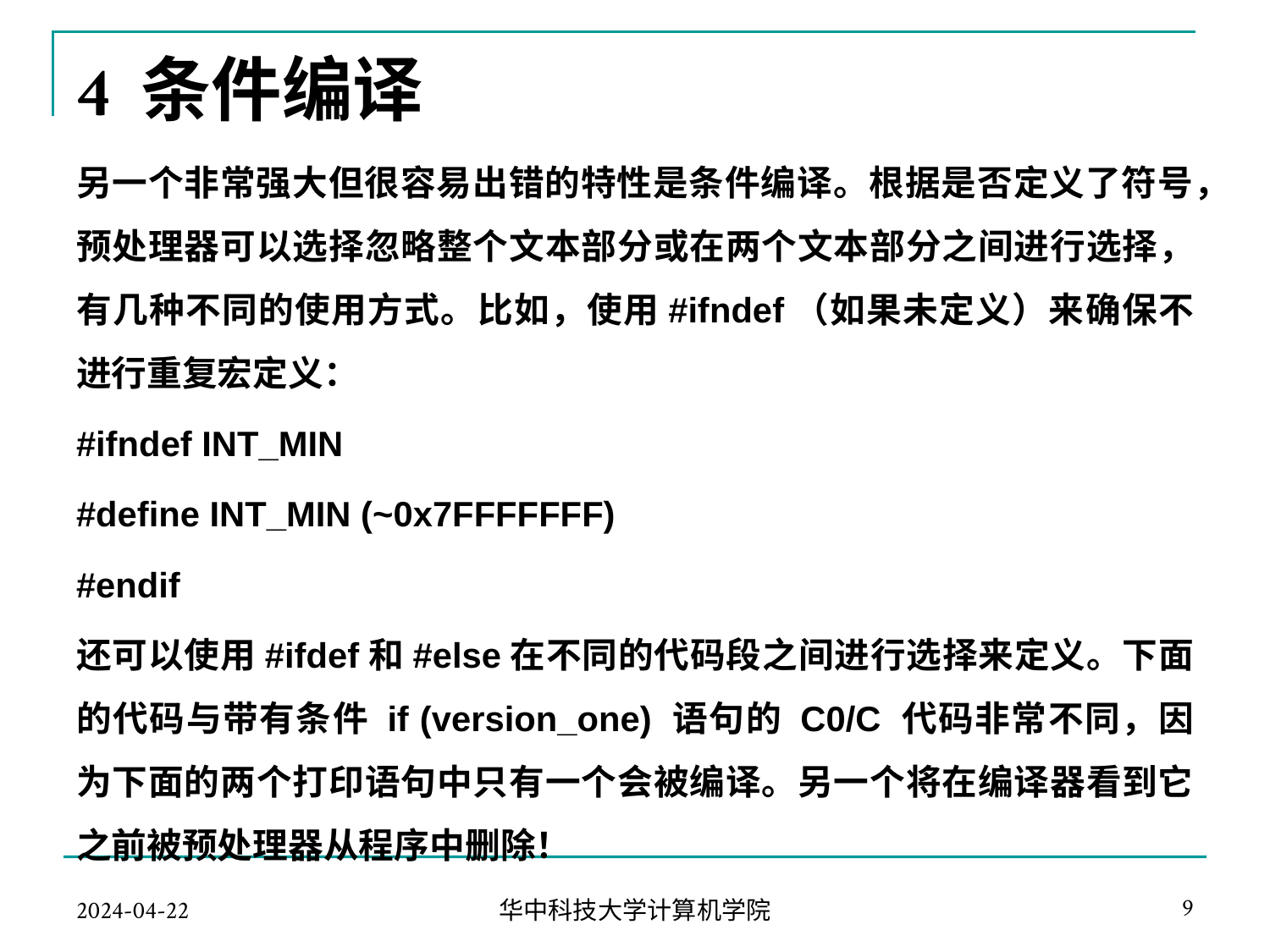

# 4 条件编译
另一个非常强大但很容易出错的特性是条件编译。根据是否定义了符号，预处理器可以选择忽略整个文本部分或在两个文本部分之间进行选择，有几种不同的使用方式。比如，使用#ifndef（如果未定义）来确保不进行重复宏定义：
#ifndef INT_MIN
#define INT_MIN (~0x7FFFFFFF)
#endif
还可以使用#ifdef和#else在不同的代码段之间进行选择来定义。下面的代码与带有条件 if (version_one) 语句的 C0/C 代码非常不同，因为下面的两个打印语句中只有一个会被编译。另一个将在编译器看到它之前被预处理器从程序中删除！
2024-04-22
9
华中科技大学计算机学院